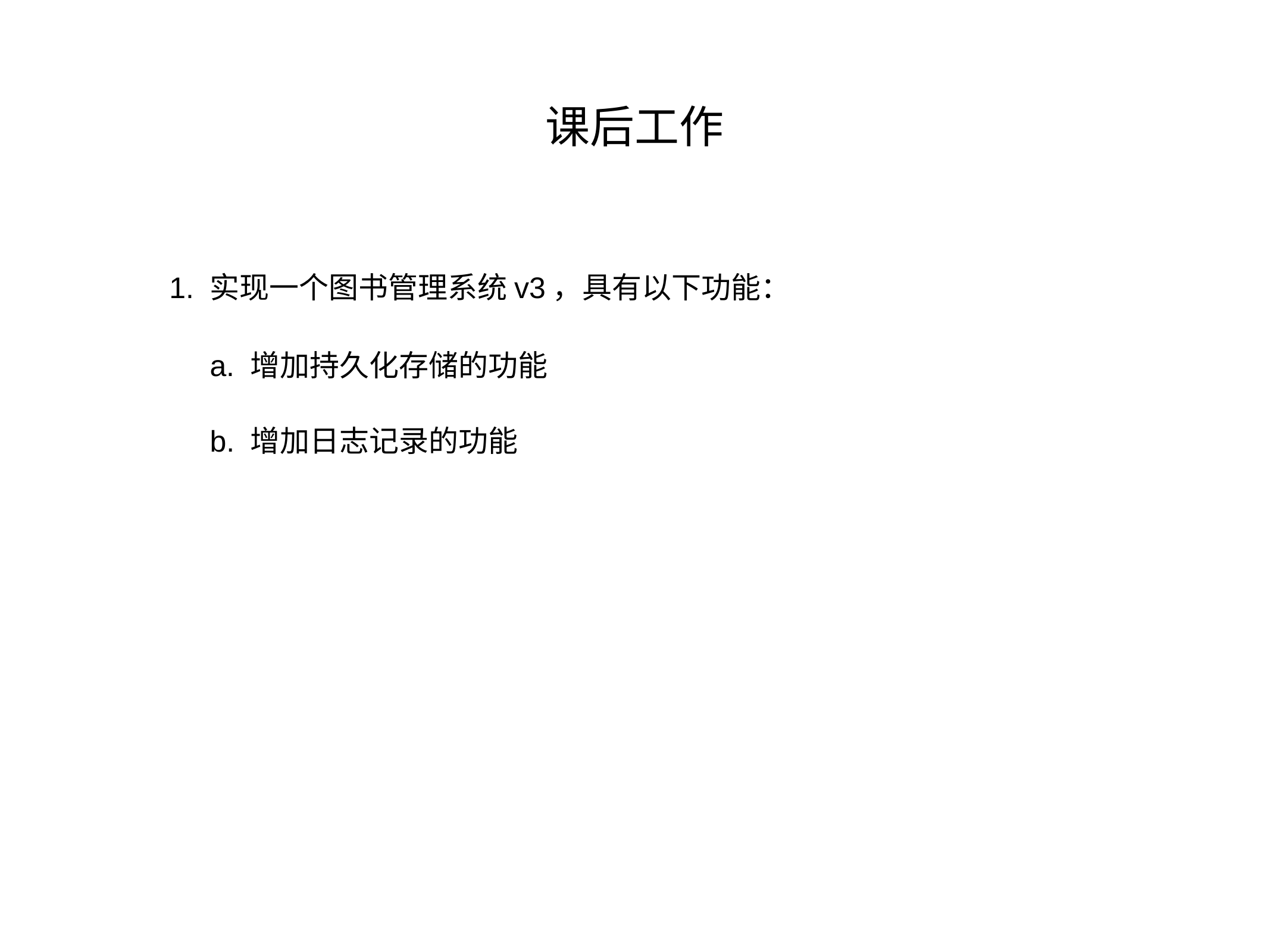

课后工作
1. 实现一个图书管理系统v3，具有以下功能：
a. 增加持久化存储的功能
b. 增加日志记录的功能